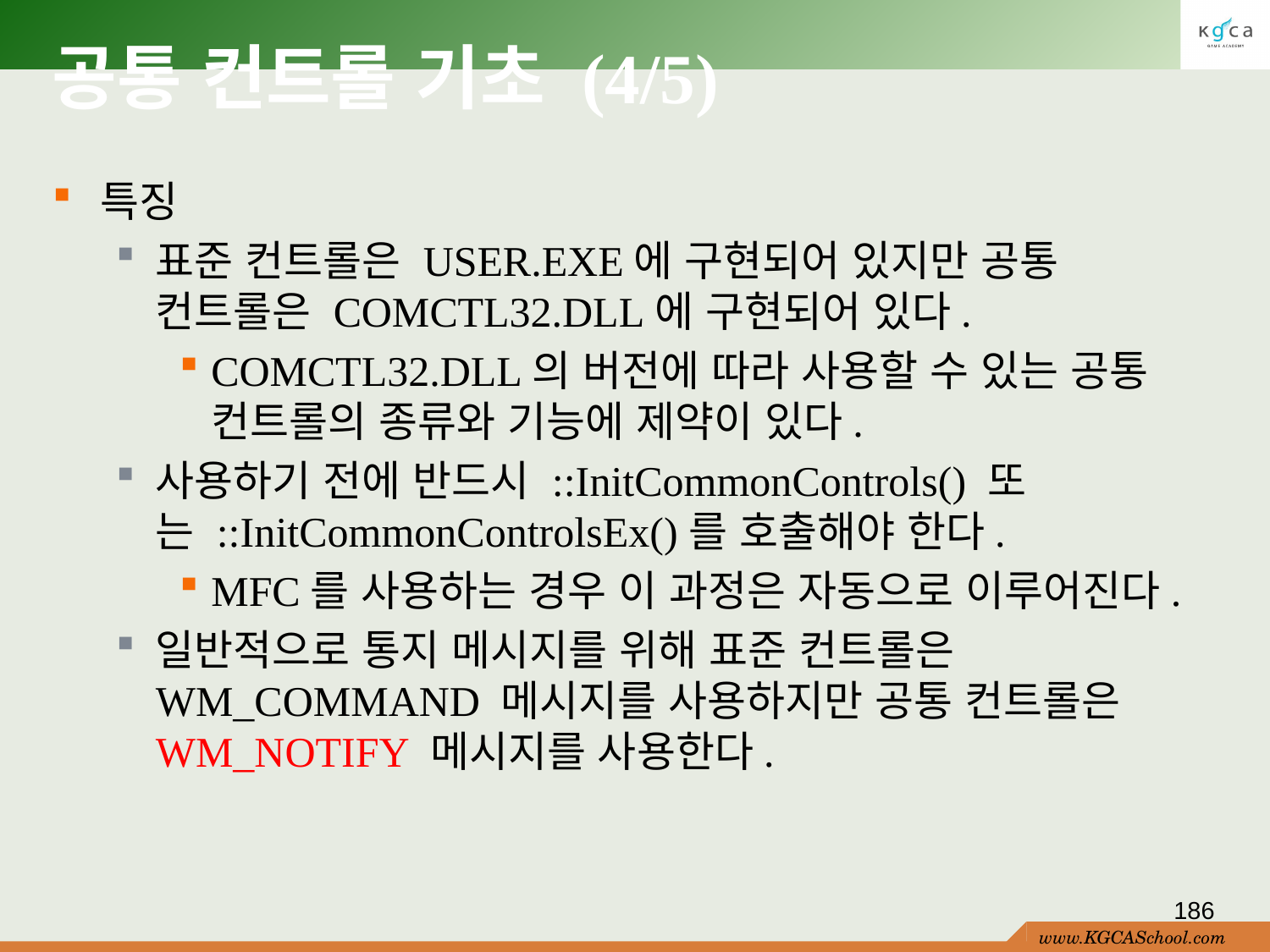

# 공통 컨트롤 기초 (4/5)
특징
표준 컨트롤은 USER.EXE에 구현되어 있지만 공통 컨트롤은 COMCTL32.DLL에 구현되어 있다.
COMCTL32.DLL의 버전에 따라 사용할 수 있는 공통 컨트롤의 종류와 기능에 제약이 있다.
사용하기 전에 반드시 ::InitCommonControls() 또는 ::InitCommonControlsEx()를 호출해야 한다.
MFC를 사용하는 경우 이 과정은 자동으로 이루어진다.
일반적으로 통지 메시지를 위해 표준 컨트롤은 WM_COMMAND 메시지를 사용하지만 공통 컨트롤은 WM_NOTIFY 메시지를 사용한다.
186